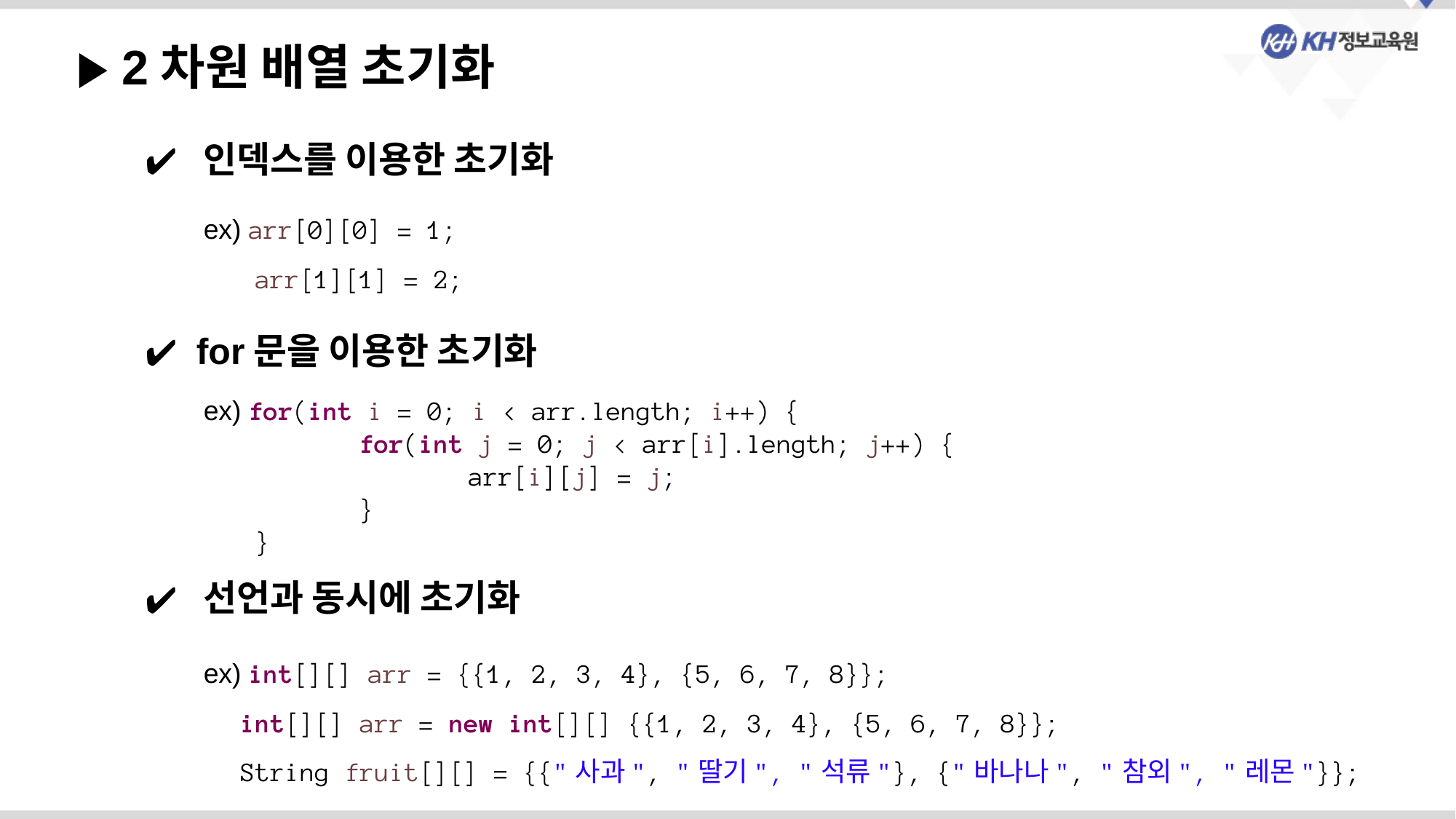

▶ 2차원 배열 초기화
 인덱스를 이용한 초기화
 ex) arr[0][0] = 1;
    arr[1][1] = 2;
 for문을 이용한 초기화
 ex) for(int i = 0; i < arr.length; i++) {
	for(int j = 0; j < arr[i].length; j++) {
		arr[i][j] = j;
	}
    }
 선언과 동시에 초기화
 ex) int[][] arr = {{1, 2, 3, 4}, {5, 6, 7, 8}};
   int[][] arr = new int[][] {{1, 2, 3, 4}, {5, 6, 7, 8}};
   String fruit[][] = {{"사과", "딸기", "석류"}, {"바나나", "참외", "레몬"}};